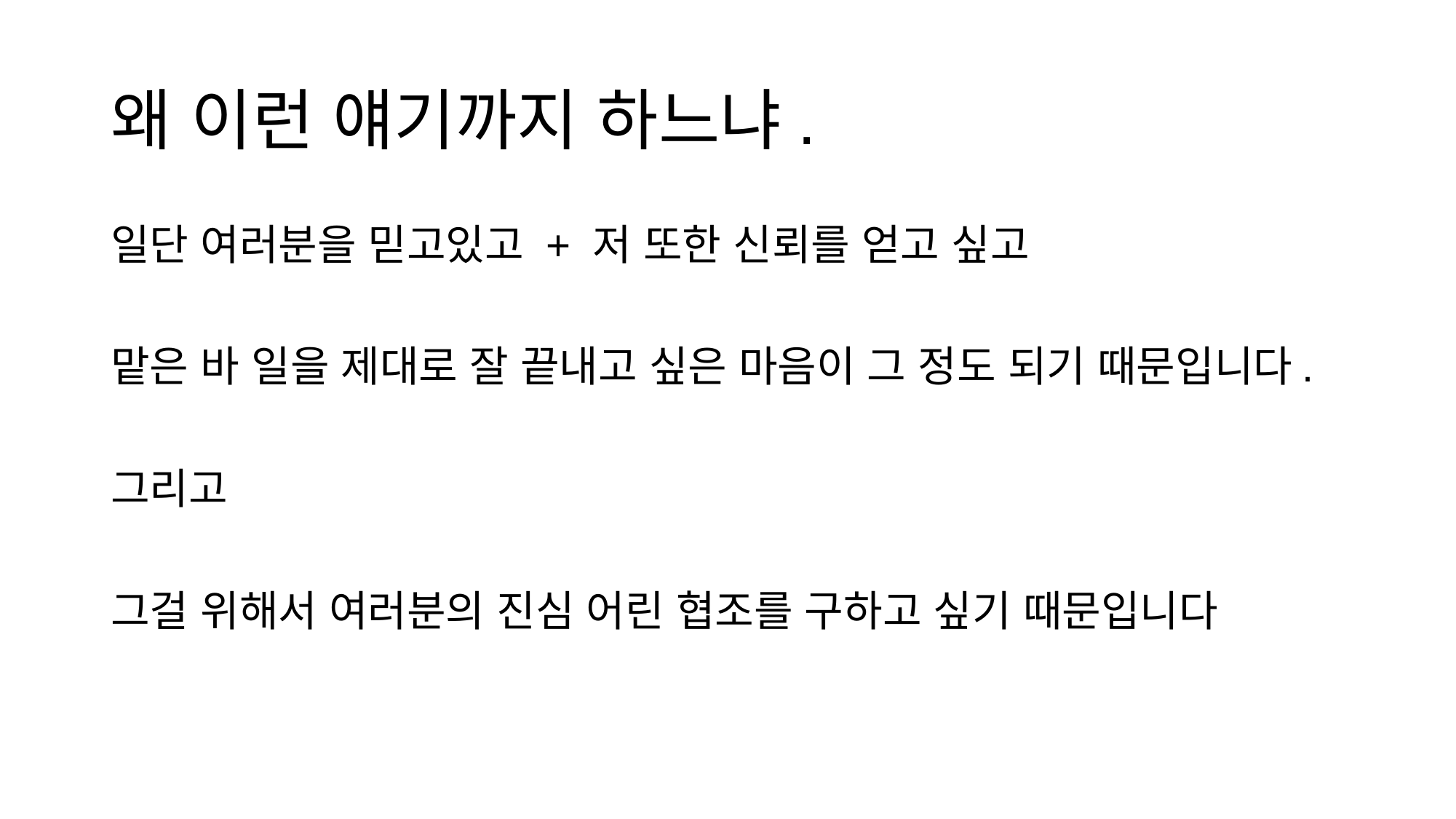

# 왜 이런 얘기까지 하느냐.
일단 여러분을 믿고있고 + 저 또한 신뢰를 얻고 싶고

맡은 바 일을 제대로 잘 끝내고 싶은 마음이 그 정도 되기 때문입니다.

그리고

그걸 위해서 여러분의 진심 어린 협조를 구하고 싶기 때문입니다